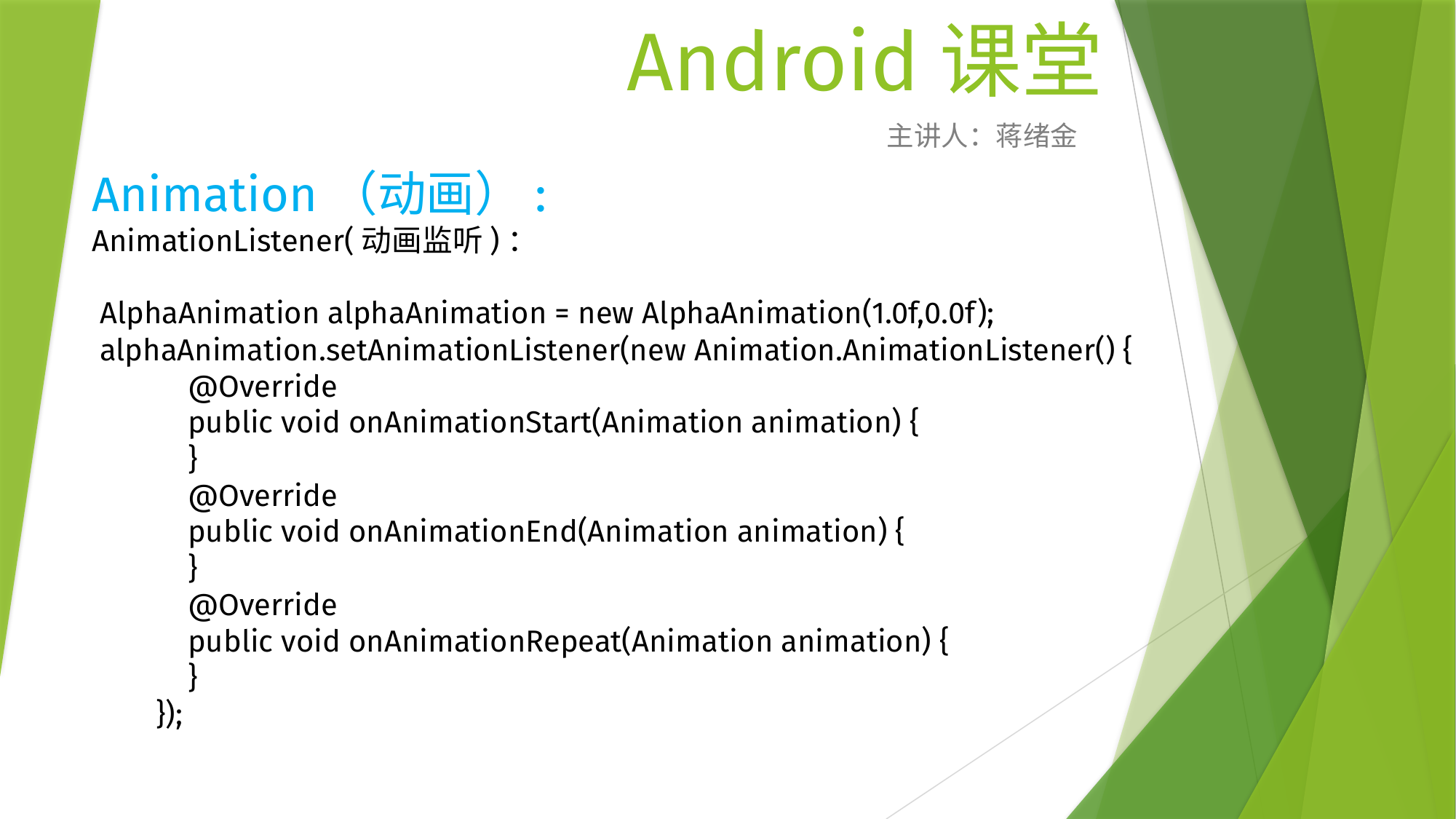

# Android课堂
主讲人：蒋绪金
Animation（动画）:
AnimationListener(动画监听)：

 AlphaAnimation alphaAnimation = new AlphaAnimation(1.0f,0.0f);
 alphaAnimation.setAnimationListener(new Animation.AnimationListener() {
            @Override
            public void onAnimationStart(Animation animation) {
            }
            @Override
            public void onAnimationEnd(Animation animation) {
            }
            @Override
            public void onAnimationRepeat(Animation animation) {
            }
        });